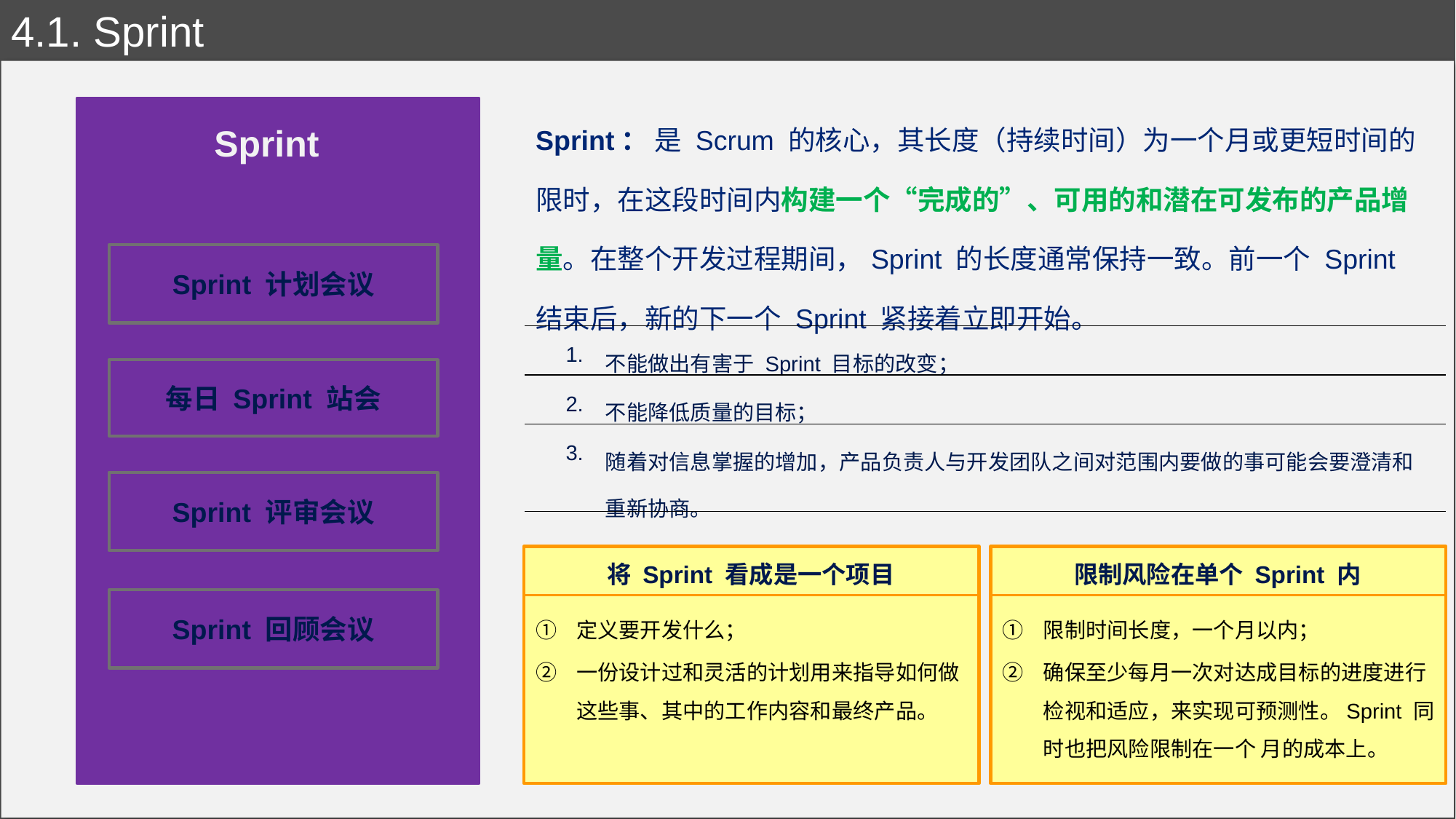

# 4.1. Sprint
| Sprint： 是 Scrum 的核心，其长度（持续时间）为一个月或更短时间的限时，在这段时间内构建一个“完成的”、可用的和潜在可发布的产品增量。在整个开发过程期间，Sprint 的长度通常保持一致。前一个 Sprint 结束后，新的下一个 Sprint 紧接着立即开始。 |  |
| --- | --- |
| 1. | 不能做出有害于 Sprint 目标的改变； |
| 2. | 不能降低质量的目标； |
| 3. | 随着对信息掌握的增加，产品负责人与开发团队之间对范围内要做的事可能会要澄清和重新协商。 |

Sprint
Sprint 计划会议
每日 Sprint 站会
Sprint 评审会议

将 Sprint 看成是一个项目
限制风险在单个 Sprint 内
Sprint 回顾会议
定义要开发什么；
一份设计过和灵活的计划用来指导如何做这些事、其中的工作内容和最终产品。
限制时间长度，一个月以内；
确保至少每月一次对达成目标的进度进行检视和适应，来实现可预测性。Sprint 同时也把风险限制在一个 月的成本上。